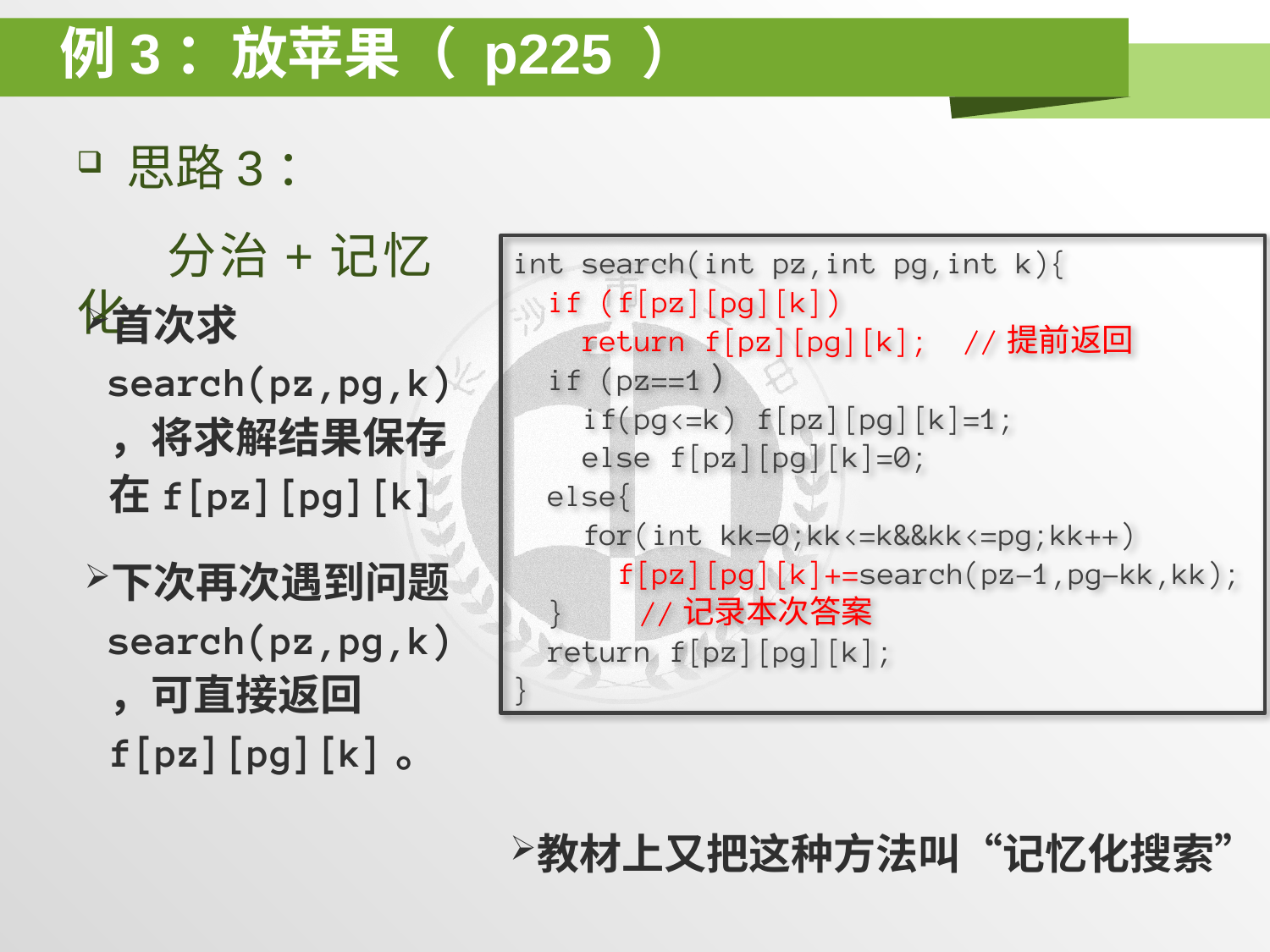

# 例3：放苹果（ p225 ）
思路3：
     分治+记忆化
int search(int pz,int pg,int k){
  if (f[pz][pg][k])
    return f[pz][pg][k];  //提前返回
  if (pz==1）
    if(pg<=k) f[pz][pg][k]=1;
    else f[pz][pg][k]=0;
  else{
    for(int kk=0;kk<=k&&kk<=pg;kk++)
      f[pz][pg][k]+=search(pz-1,pg-kk,kk);
  }	//记录本次答案
  return f[pz][pg][k];
}
首次求search(pz,pg,k)，将求解结果保存在f[pz][pg][k]
下次再次遇到问题search(pz,pg,k)，可直接返回f[pz][pg][k]。
教材上又把这种方法叫“记忆化搜索”